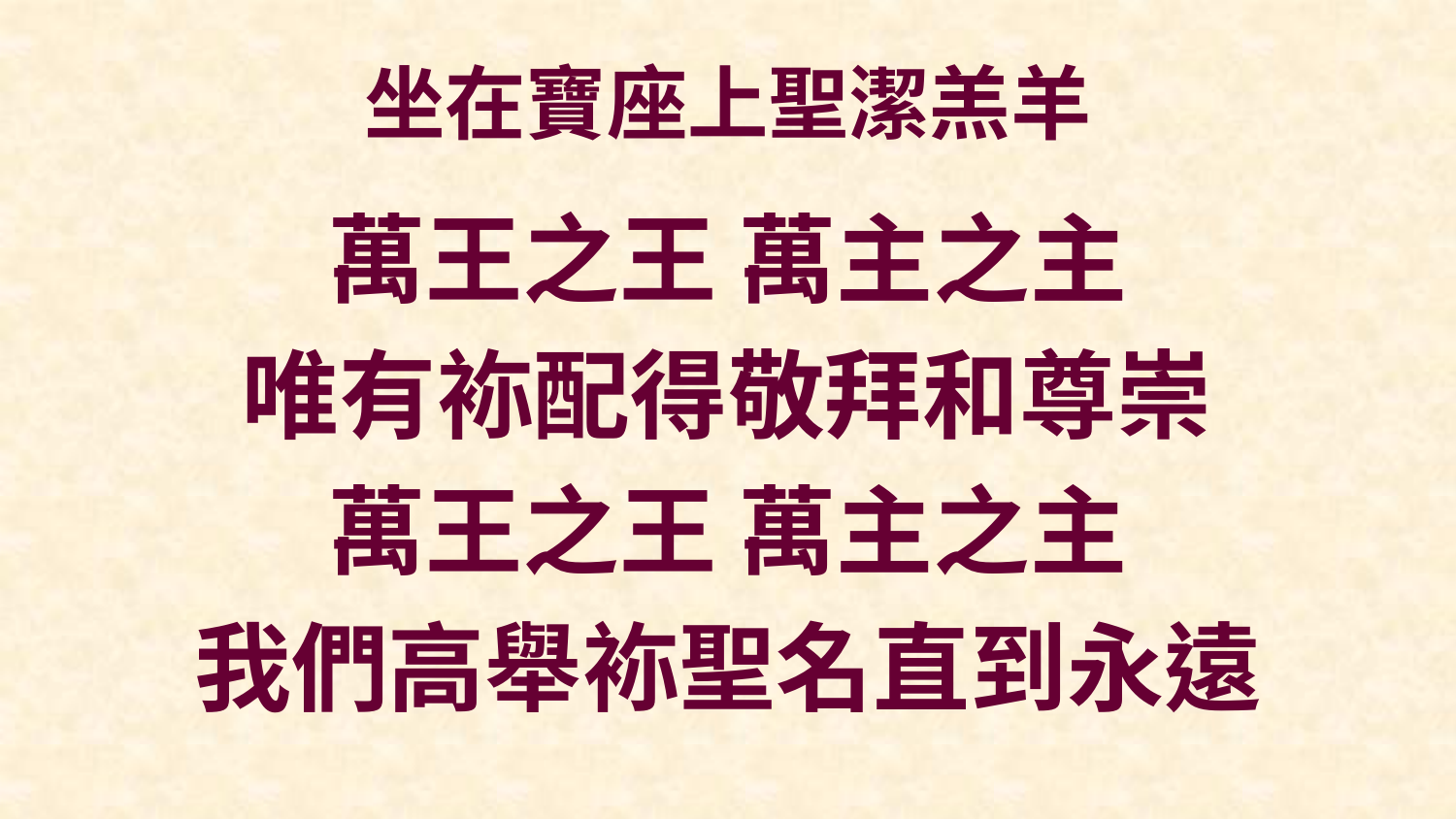

# 坐在寶座上聖潔羔羊
萬王之王 萬主之主
唯有袮配得敬拜和尊崇
萬王之王 萬主之主
我們高舉袮聖名直到永遠